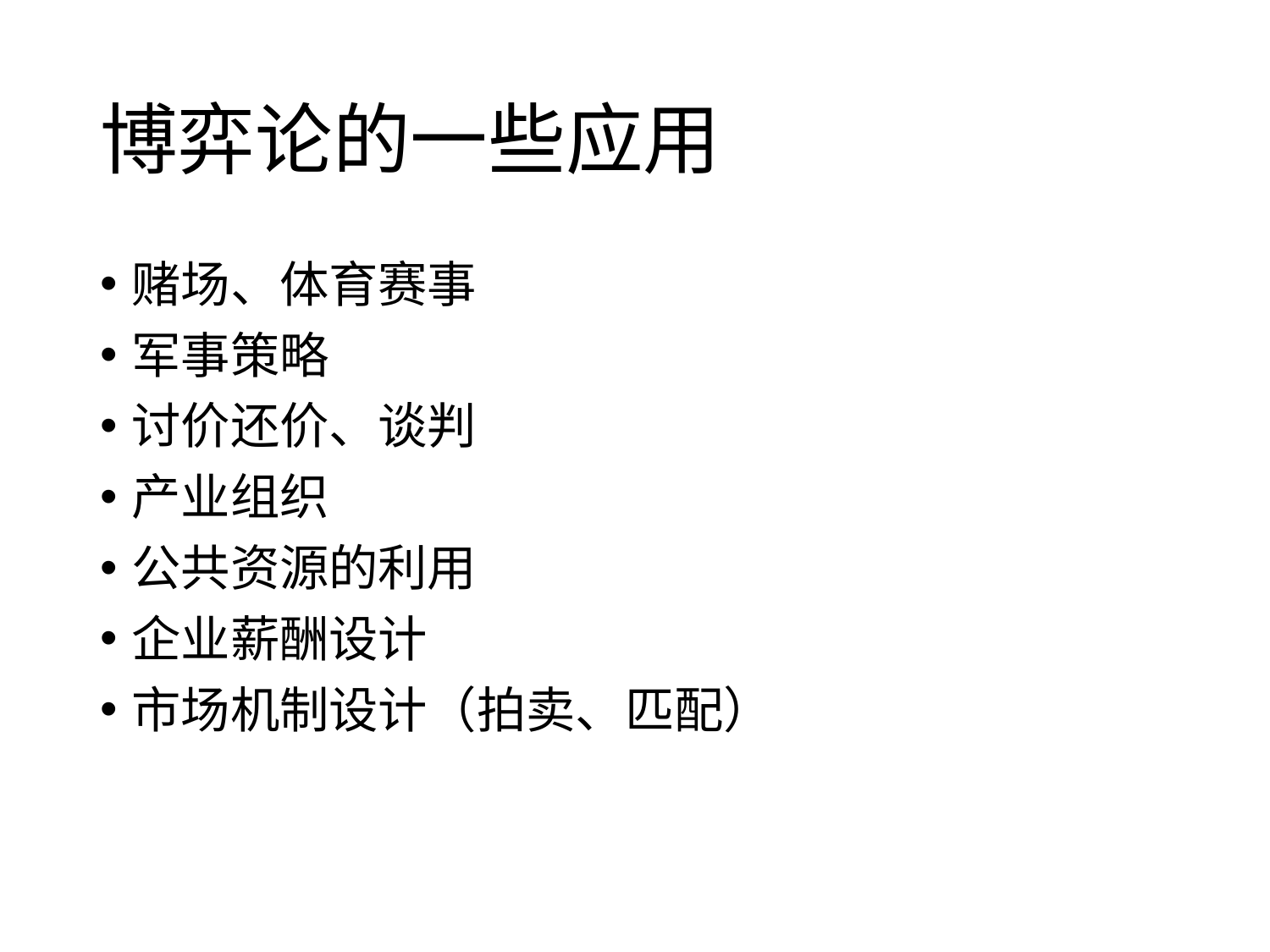

# 博弈论的一些应用
赌场、体育赛事
军事策略
讨价还价、谈判
产业组织
公共资源的利用
企业薪酬设计
市场机制设计（拍卖、匹配）